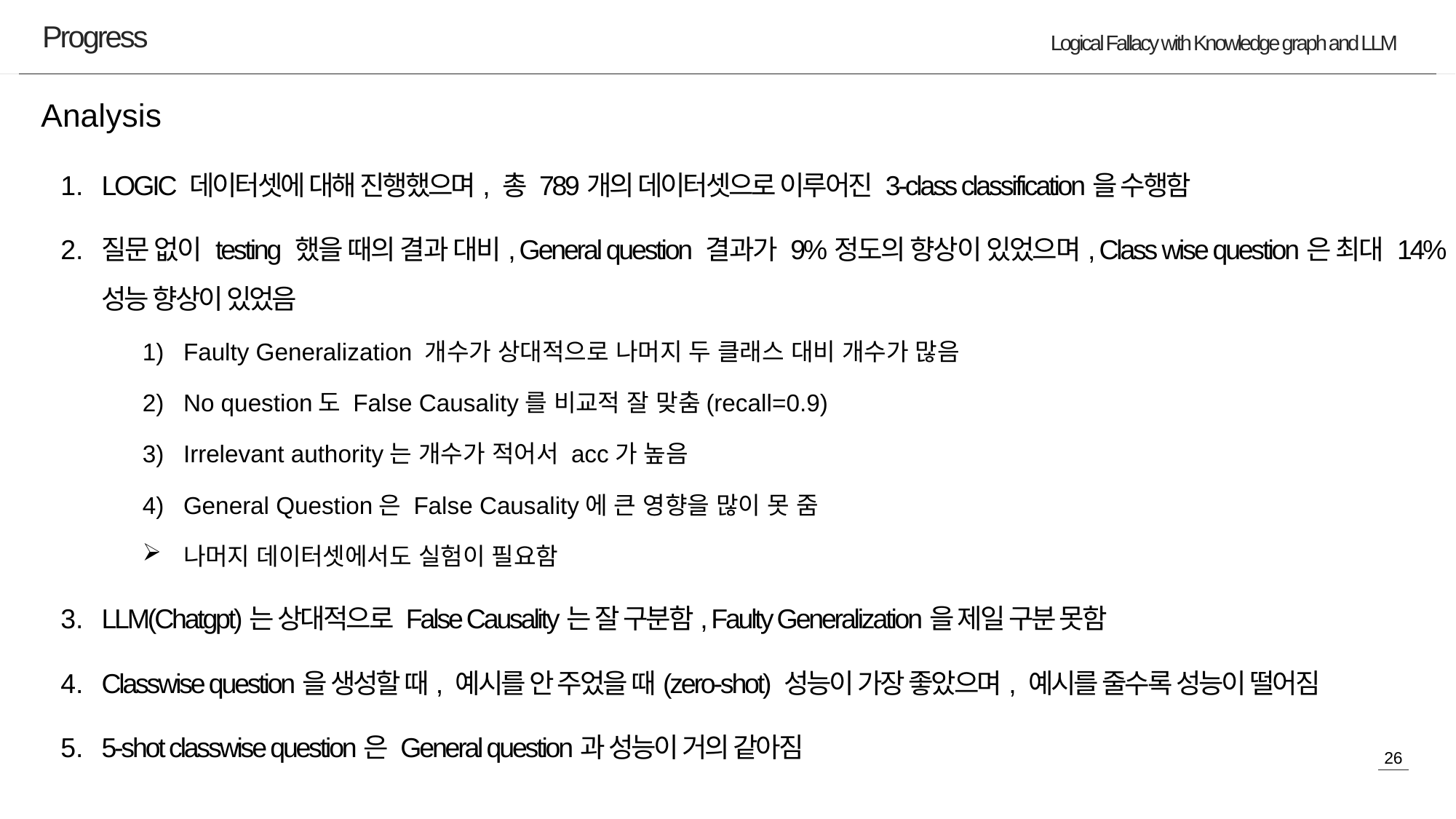

Progress
Analysis
LOGIC 데이터셋에 대해 진행했으며, 총 789개의 데이터셋으로 이루어진 3-class classification을 수행함
질문 없이 testing 했을 때의 결과 대비, General question 결과가 9%정도의 향상이 있었으며, Class wise question은 최대 14% 성능 향상이 있었음
Faulty Generalization 개수가 상대적으로 나머지 두 클래스 대비 개수가 많음
No question도 False Causality를 비교적 잘 맞춤(recall=0.9)
Irrelevant authority는 개수가 적어서 acc가 높음
General Question은 False Causality에 큰 영향을 많이 못 줌
나머지 데이터셋에서도 실험이 필요함
LLM(Chatgpt)는 상대적으로 False Causality는 잘 구분함, Faulty Generalization을 제일 구분 못함
Classwise question을 생성할 때, 예시를 안 주었을 때(zero-shot) 성능이 가장 좋았으며, 예시를 줄수록 성능이 떨어짐
5-shot classwise question은 General question과 성능이 거의 같아짐